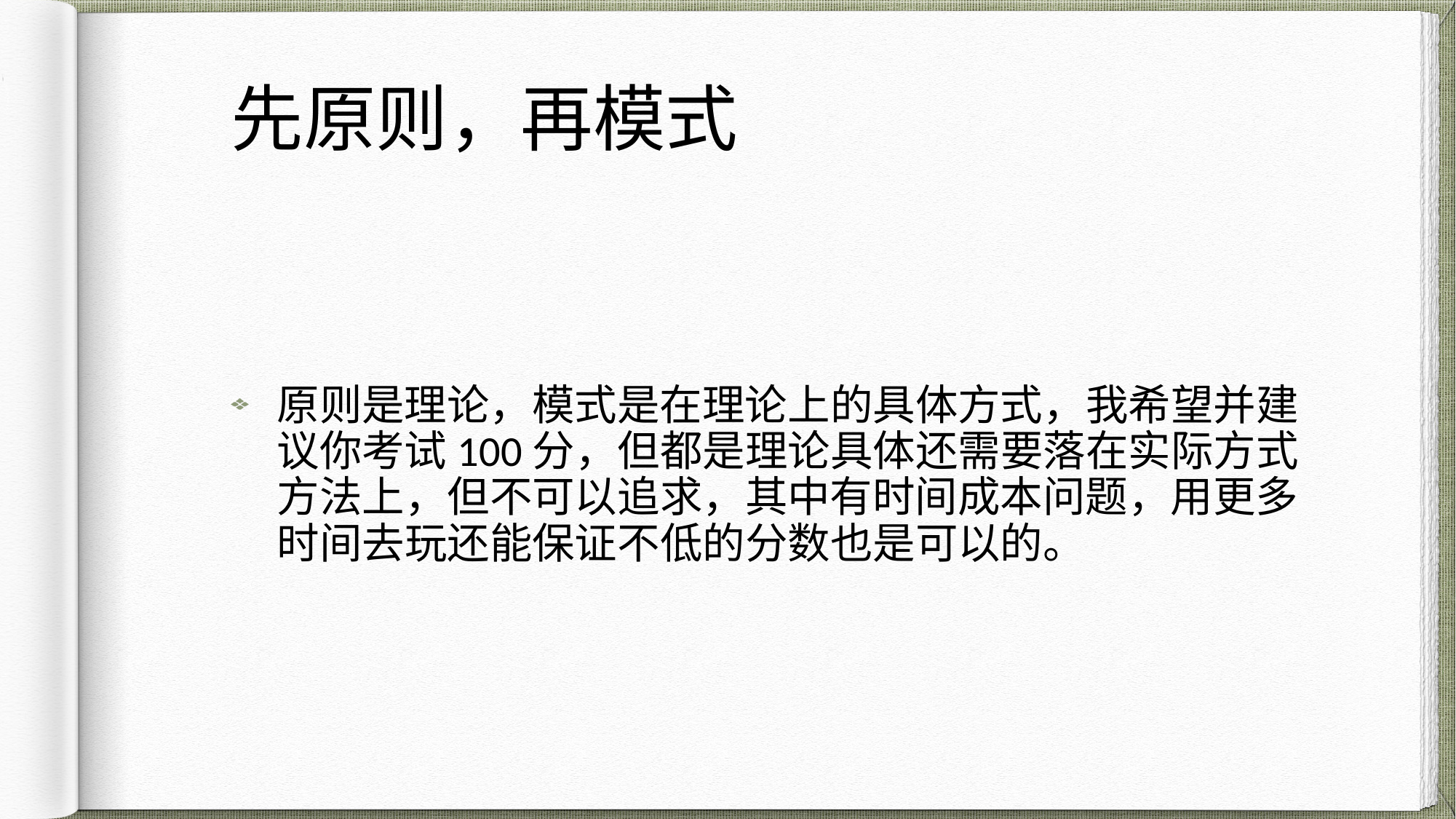

# 先原则，再模式
原则是理论，模式是在理论上的具体方式，我希望并建议你考试100分，但都是理论具体还需要落在实际方式方法上，但不可以追求，其中有时间成本问题，用更多时间去玩还能保证不低的分数也是可以的。